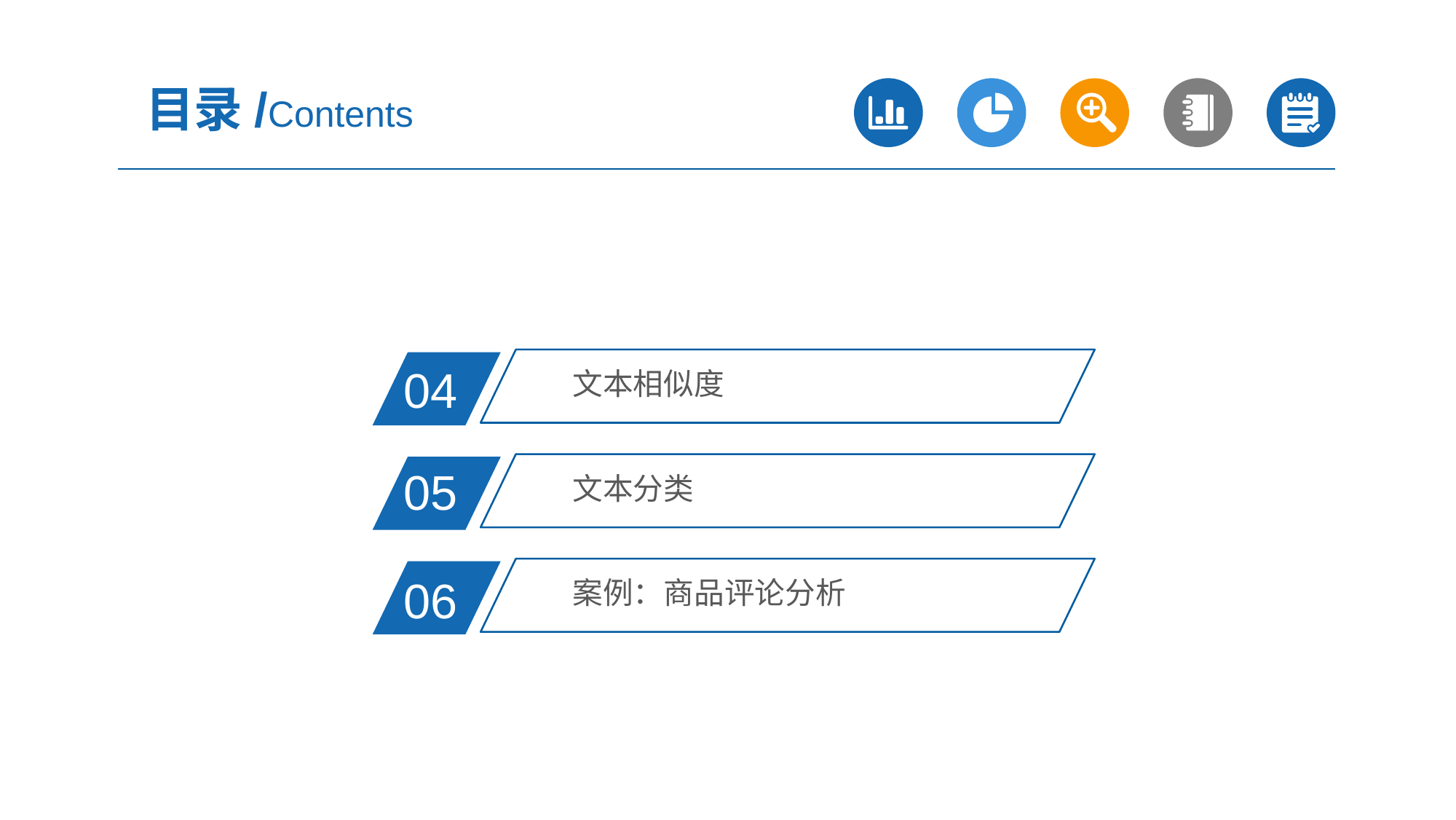

目录/Contents

文本相似度

04

文本分类
05

案例：商品评论分析

06